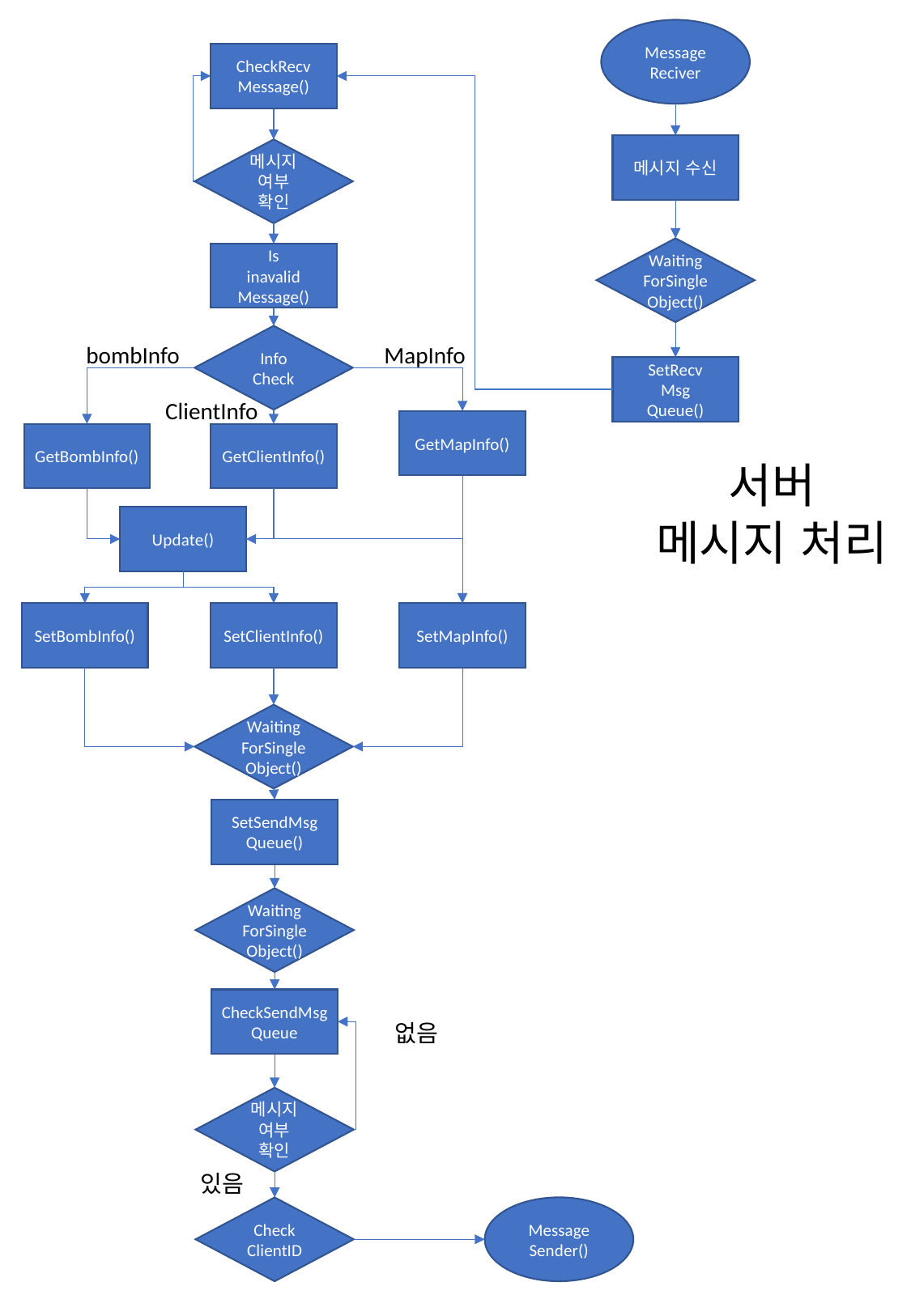

Message
Reciver
CheckRecv
Message()
메시지 수신
메시지 여부 확인
Waiting
ForSingleObject()
Is
inavalid
Message()
Info Check
bombInfo
MapInfo
SetRecv
Msg
Queue()
ClientInfo
GetMapInfo()
GetBombInfo()
GetClientInfo()
서버
메시지 처리
Update()
SetBombInfo()
SetClientInfo()
SetMapInfo()
Waiting
ForSingleObject()
SetSendMsg
Queue()
Waiting
ForSingleObject()
CheckSendMsg
Queue
없음
메시지 여부 확인
있음
Check
ClientID
Message
Sender()